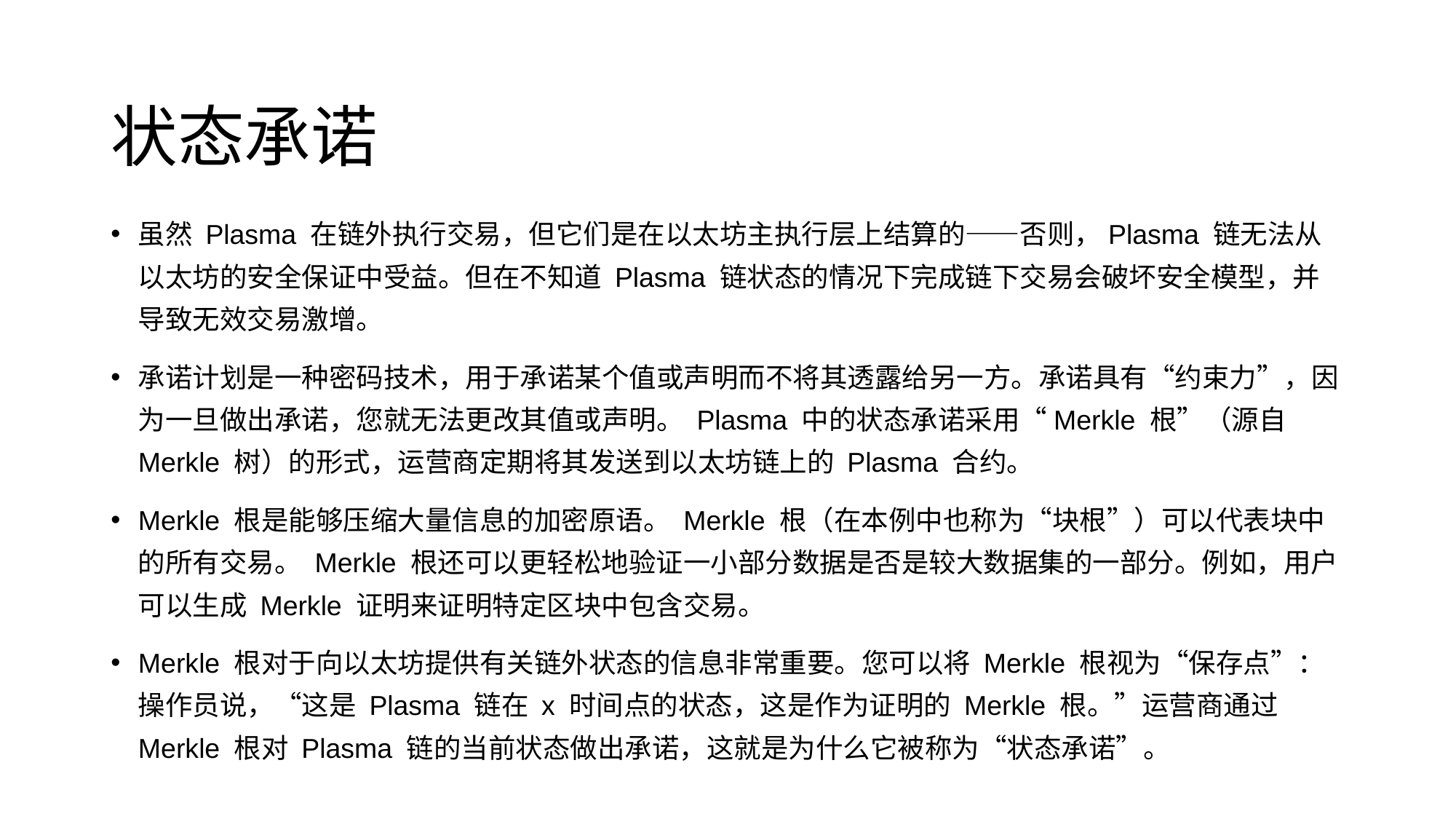

# 状态承诺
虽然 Plasma 在链外执行交易，但它们是在以太坊主执行层上结算的——否则，Plasma 链无法从以太坊的安全保证中受益。但在不知道 Plasma 链状态的情况下完成链下交易会破坏安全模型，并导致无效交易激增。
承诺计划是一种密码技术，用于承诺某个值或声明而不将其透露给另一方。承诺具有“约束力”，因为一旦做出承诺，您就无法更改其值或声明。 Plasma 中的状态承诺采用“Merkle 根”（源自 Merkle 树）的形式，运营商定期将其发送到以太坊链上的 Plasma 合约。
Merkle 根是能够压缩大量信息的加密原语。 Merkle 根（在本例中也称为“块根”）可以代表块中的所有交易。 Merkle 根还可以更轻松地验证一小部分数据是否是较大数据集的一部分。例如，用户可以生成 Merkle 证明来证明特定区块中包含交易。
Merkle 根对于向以太坊提供有关链外状态的信息非常重要。您可以将 Merkle 根视为“保存点”：操作员说，“这是 Plasma 链在 x 时间点的状态，这是作为证明的 Merkle 根。”运营商通过 Merkle 根对 Plasma 链的当前状态做出承诺，这就是为什么它被称为“状态承诺”。